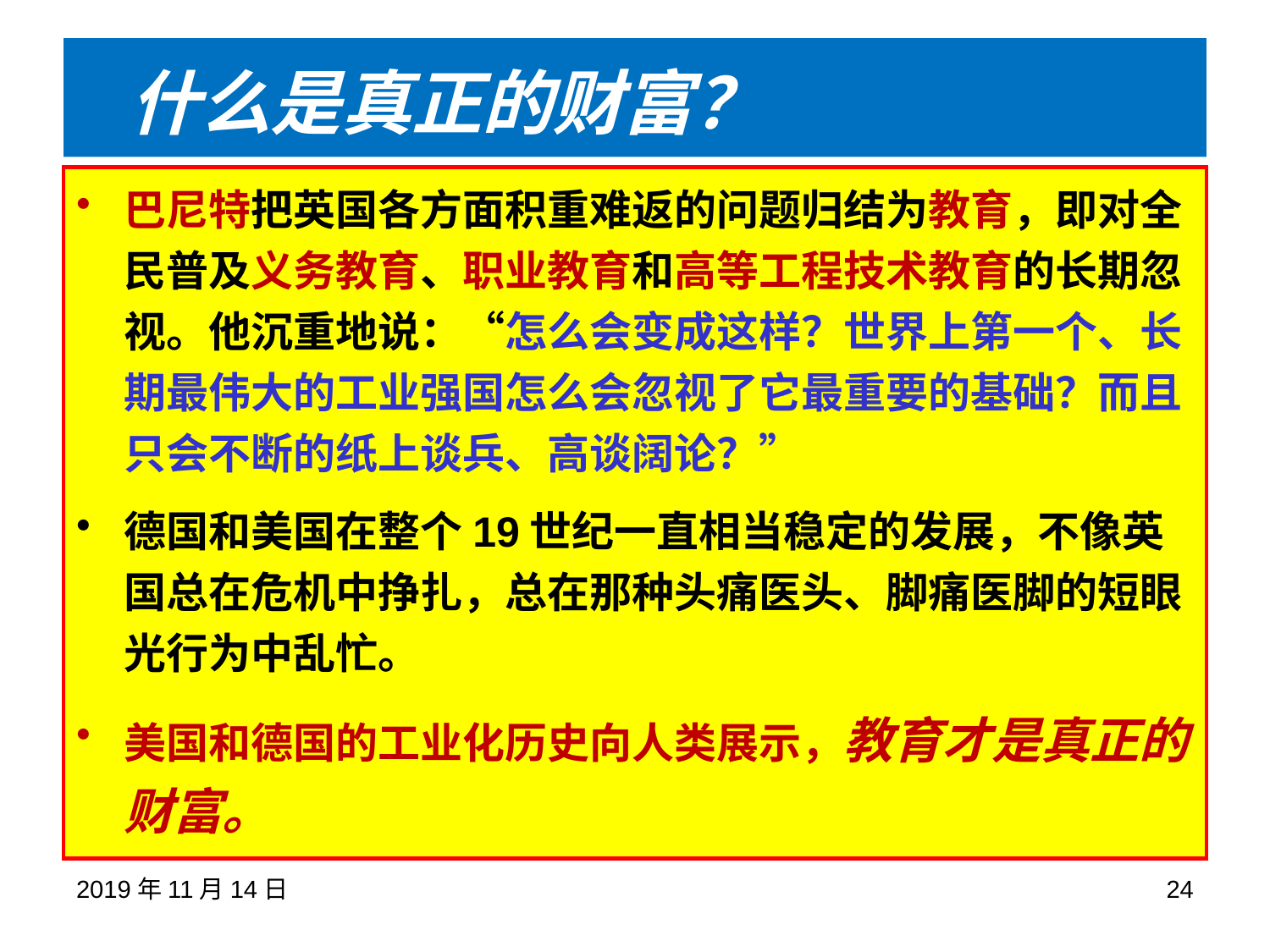

# 什么是真正的财富？
巴尼特把英国各方面积重难返的问题归结为教育，即对全民普及义务教育、职业教育和高等工程技术教育的长期忽视。他沉重地说：“怎么会变成这样？世界上第一个、长期最伟大的工业强国怎么会忽视了它最重要的基础？而且只会不断的纸上谈兵、高谈阔论？”
德国和美国在整个19世纪一直相当稳定的发展，不像英国总在危机中挣扎，总在那种头痛医头、脚痛医脚的短眼光行为中乱忙。
美国和德国的工业化历史向人类展示，教育才是真正的财富。
2019年11月14日
24